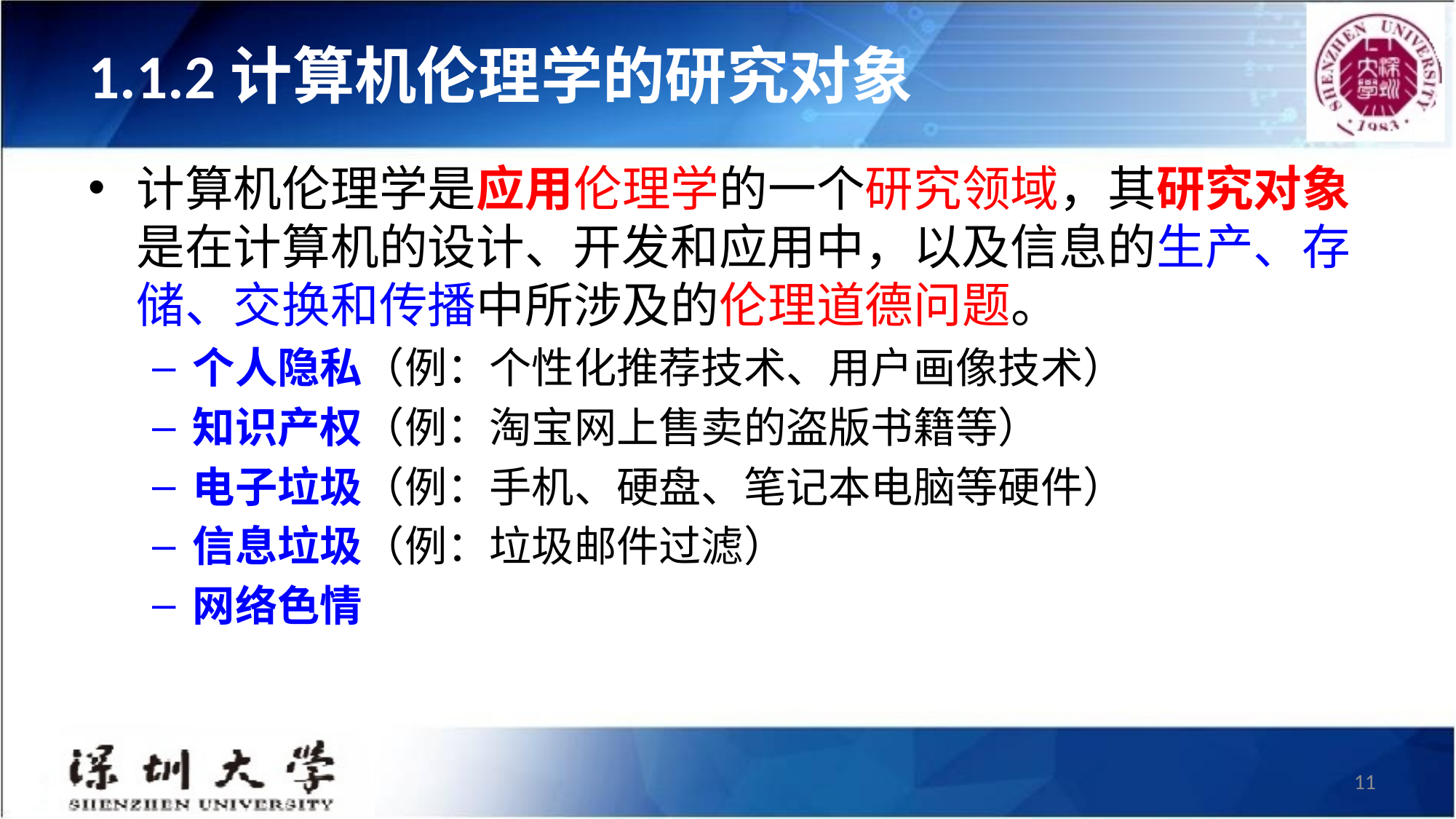

# 1.1.2计算机伦理学的研究对象
计算机伦理学是应用伦理学的一个研究领域，其研究对象是在计算机的设计、开发和应用中，以及信息的生产、存储、交换和传播中所涉及的伦理道德问题。
个人隐私（例：个性化推荐技术、用户画像技术）
知识产权（例：淘宝网上售卖的盗版书籍等）
电子垃圾（例：手机、硬盘、笔记本电脑等硬件）
信息垃圾（例：垃圾邮件过滤）
网络色情

11